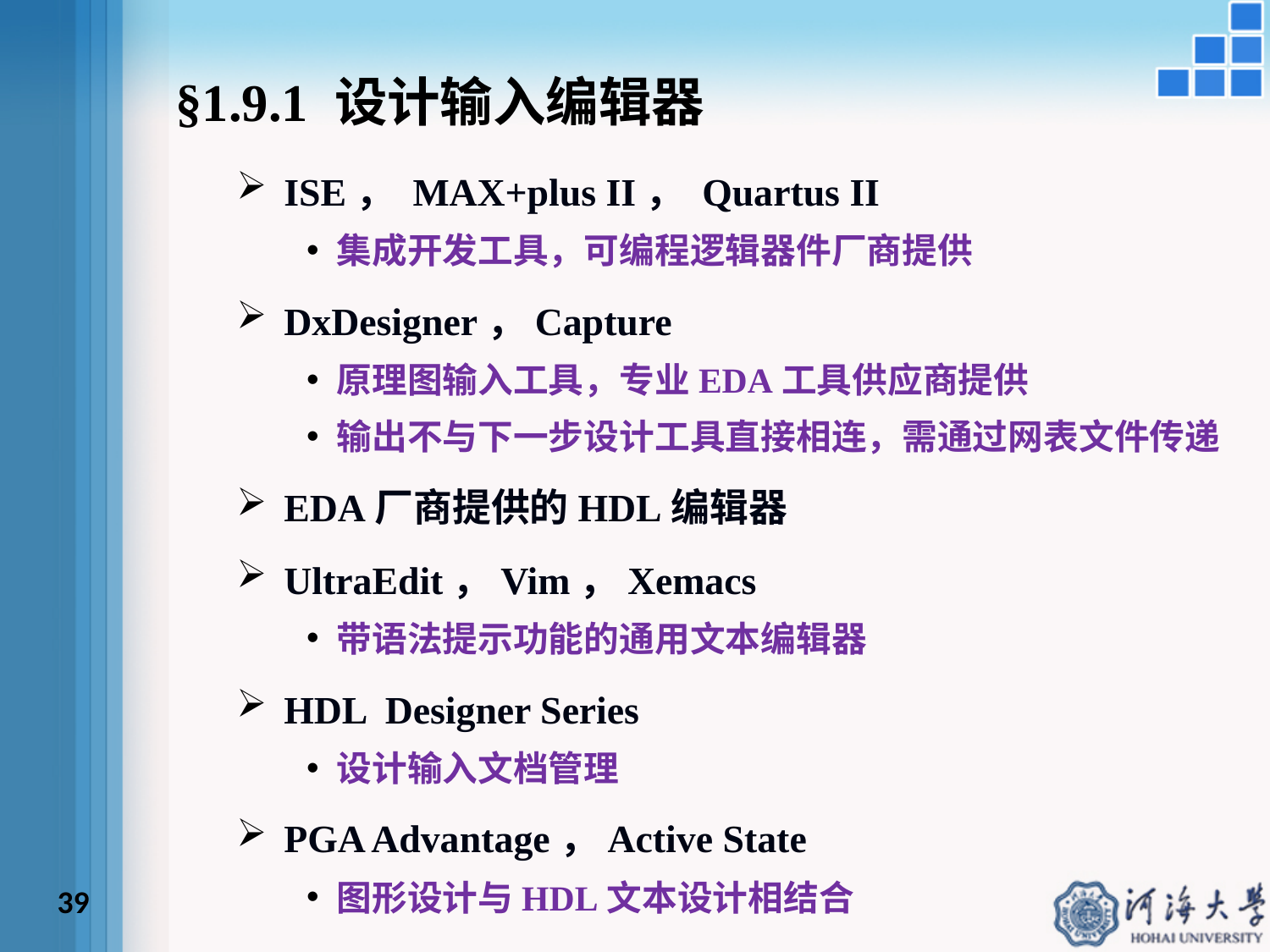

§1.9.1 设计输入编辑器
ISE， MAX+plus II， Quartus II
集成开发工具，可编程逻辑器件厂商提供
DxDesigner，Capture
原理图输入工具，专业EDA工具供应商提供
输出不与下一步设计工具直接相连，需通过网表文件传递
EDA厂商提供的HDL编辑器
UltraEdit，Vim，Xemacs
带语法提示功能的通用文本编辑器
HDL  Designer Series
设计输入文档管理
PGA Advantage，Active State
图形设计与HDL文本设计相结合
39